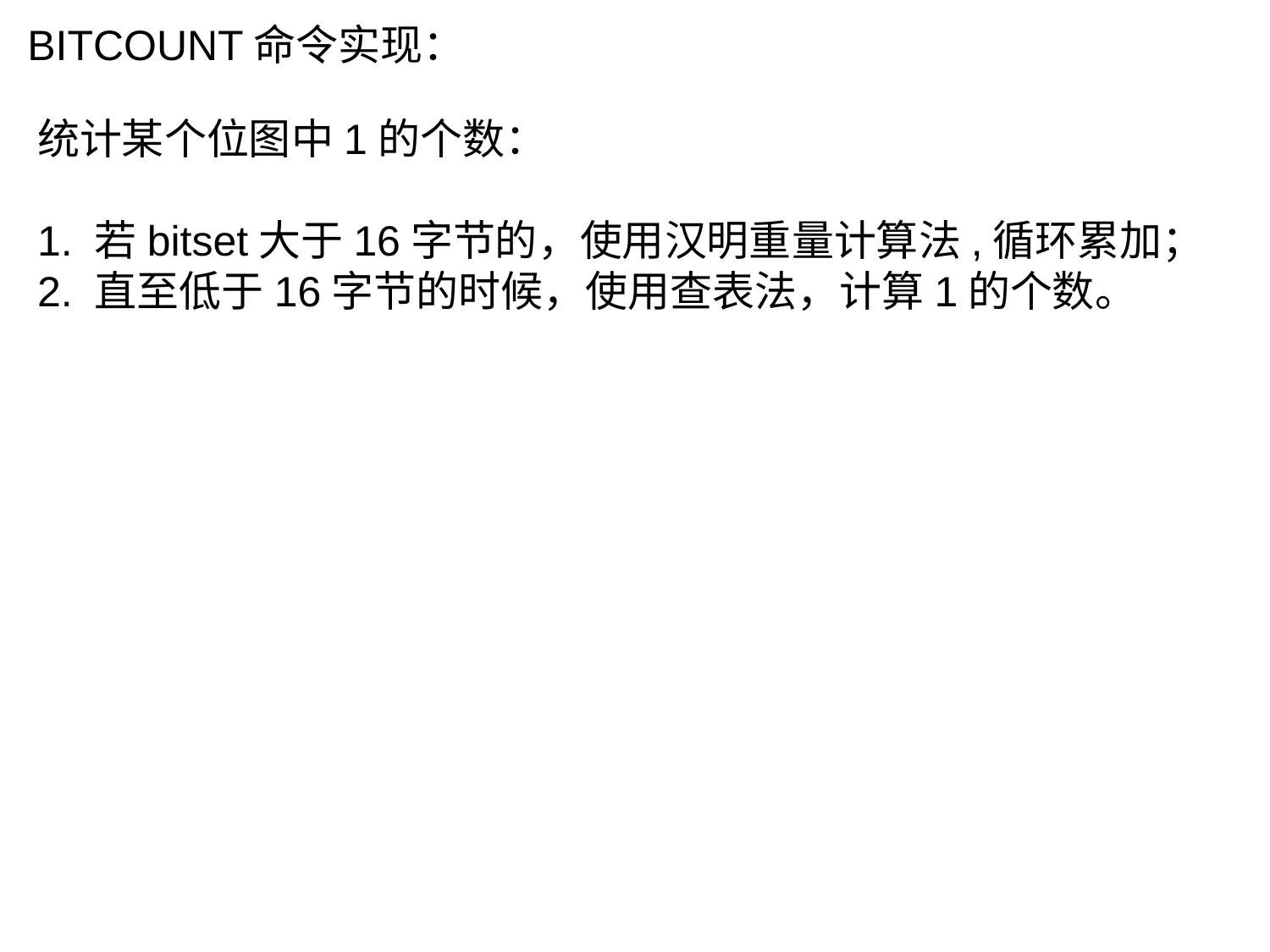

BITCOUNT命令实现：
统计某个位图中1的个数：

1. 若bitset大于16字节的，使用汉明重量计算法,循环累加；
2. 直至低于16字节的时候，使用查表法，计算1的个数。